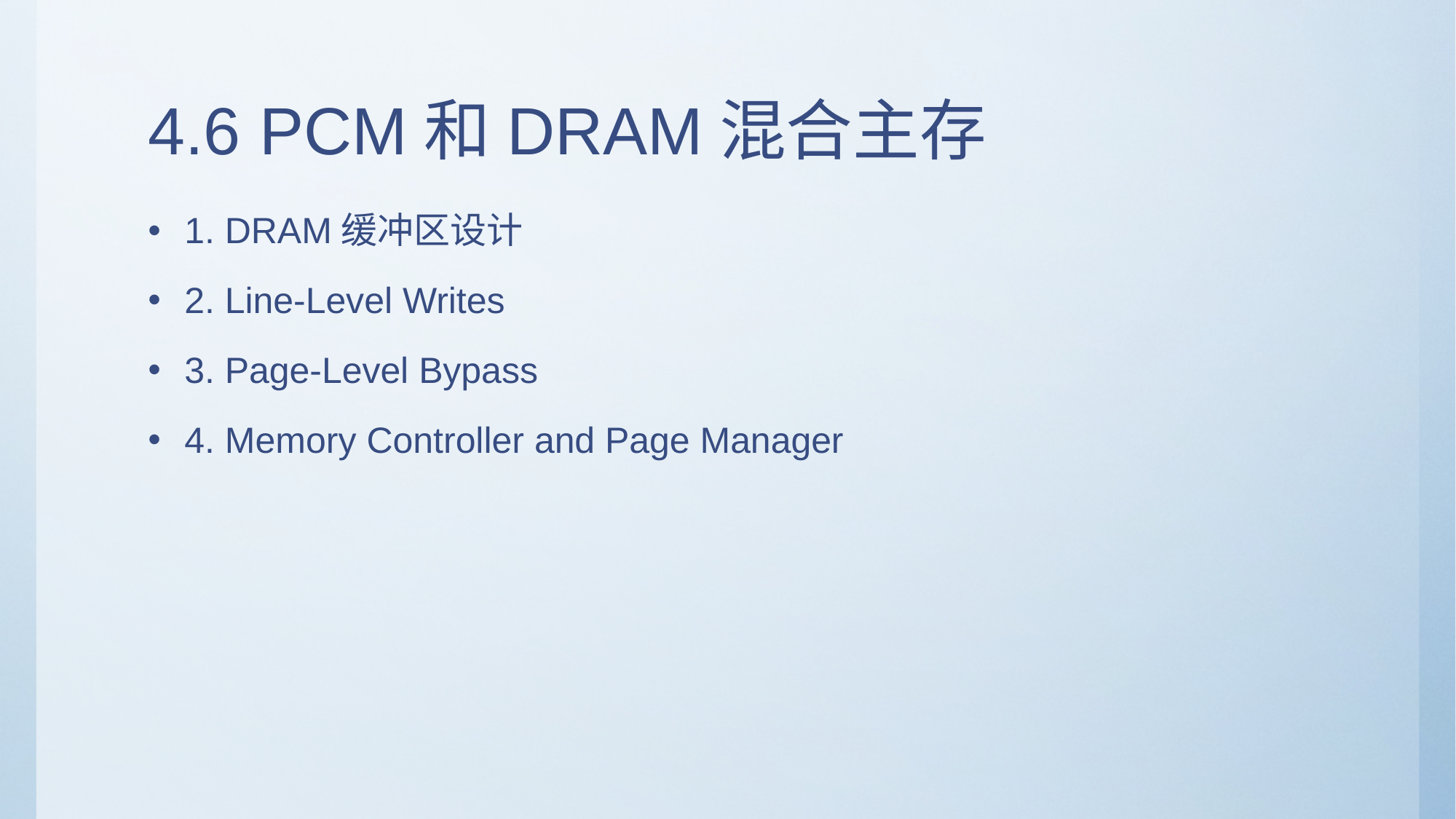

# 4.6 PCM和DRAM混合主存
1. DRAM缓冲区设计
2. Line-Level Writes
3. Page-Level Bypass
4. Memory Controller and Page Manager